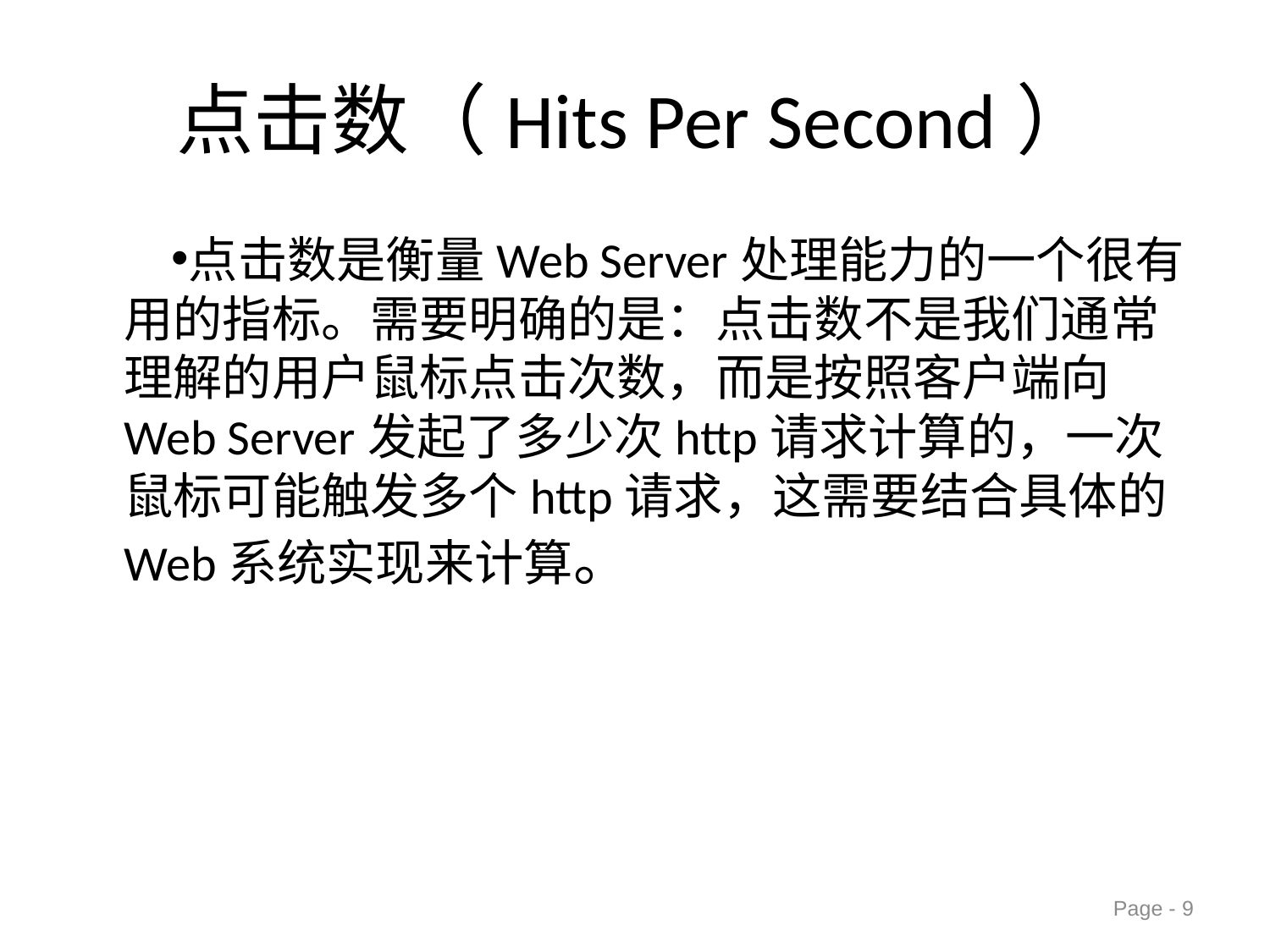

# 点击数（Hits Per Second）
点击数是衡量Web Server处理能力的一个很有用的指标。需要明确的是：点击数不是我们通常理解的用户鼠标点击次数，而是按照客户端向Web Server发起了多少次http请求计算的，一次鼠标可能触发多个http请求，这需要结合具体的Web系统实现来计算。

Page - 9